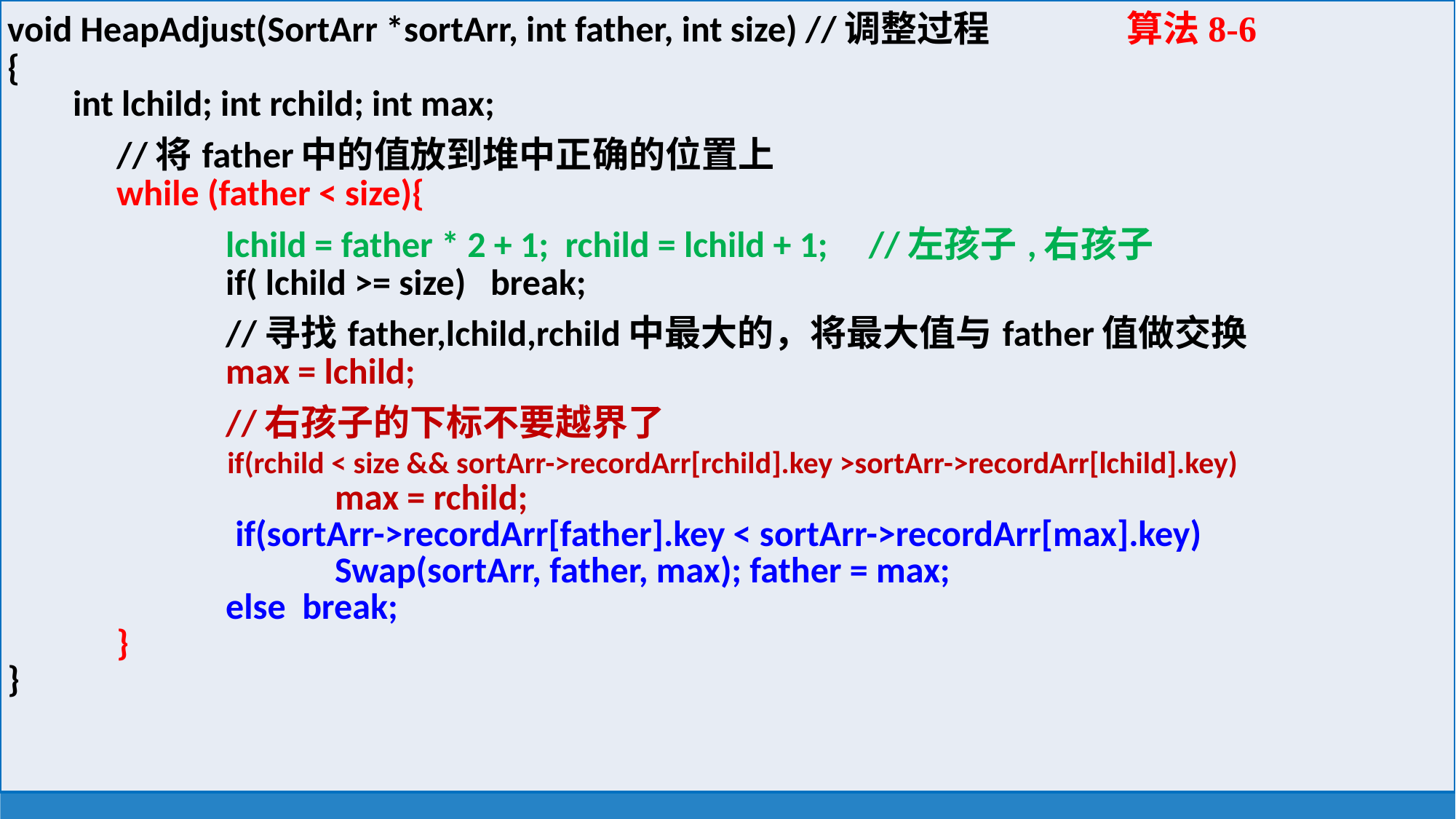

| void HeapAdjust(SortArr \*sortArr, int father, int size) //调整过程 { int lchild; int rchild; int max; //将father中的值放到堆中正确的位置上 while (father < size){ lchild = father \* 2 + 1; rchild = lchild + 1; //左孩子,右孩子 if( lchild >= size) break; //寻找father,lchild,rchild中最大的，将最大值与father值做交换 max = lchild; //右孩子的下标不要越界了 if(rchild < size && sortArr->recordArr[rchild].key >sortArr->recordArr[lchild].key) max = rchild; if(sortArr->recordArr[father].key < sortArr->recordArr[max].key) Swap(sortArr, father, max); father = max; else break; } } |
| --- |
算法8-6